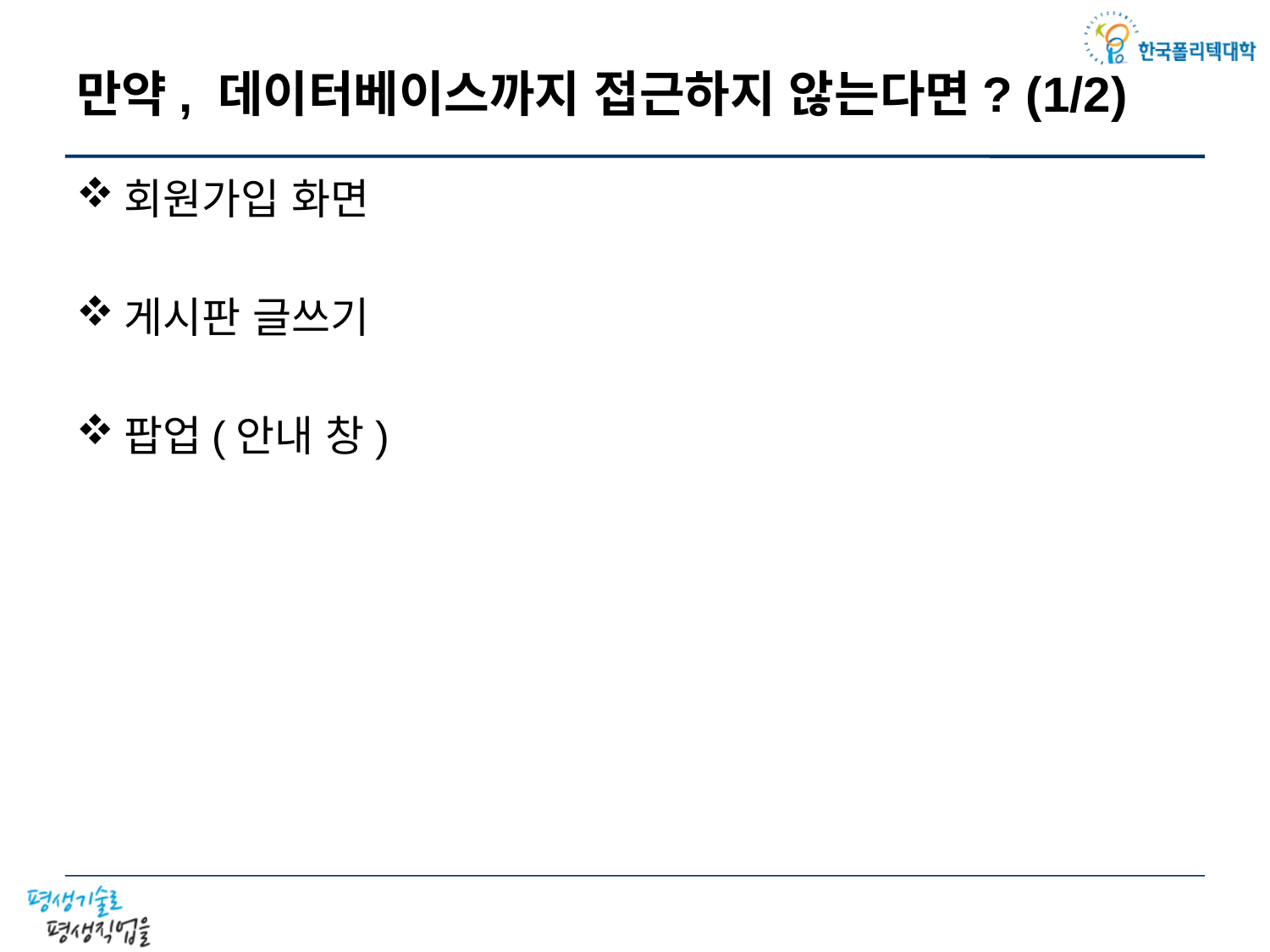

# 만약, 데이터베이스까지 접근하지 않는다면? (1/2)
회원가입 화면

게시판 글쓰기

팝업(안내 창)